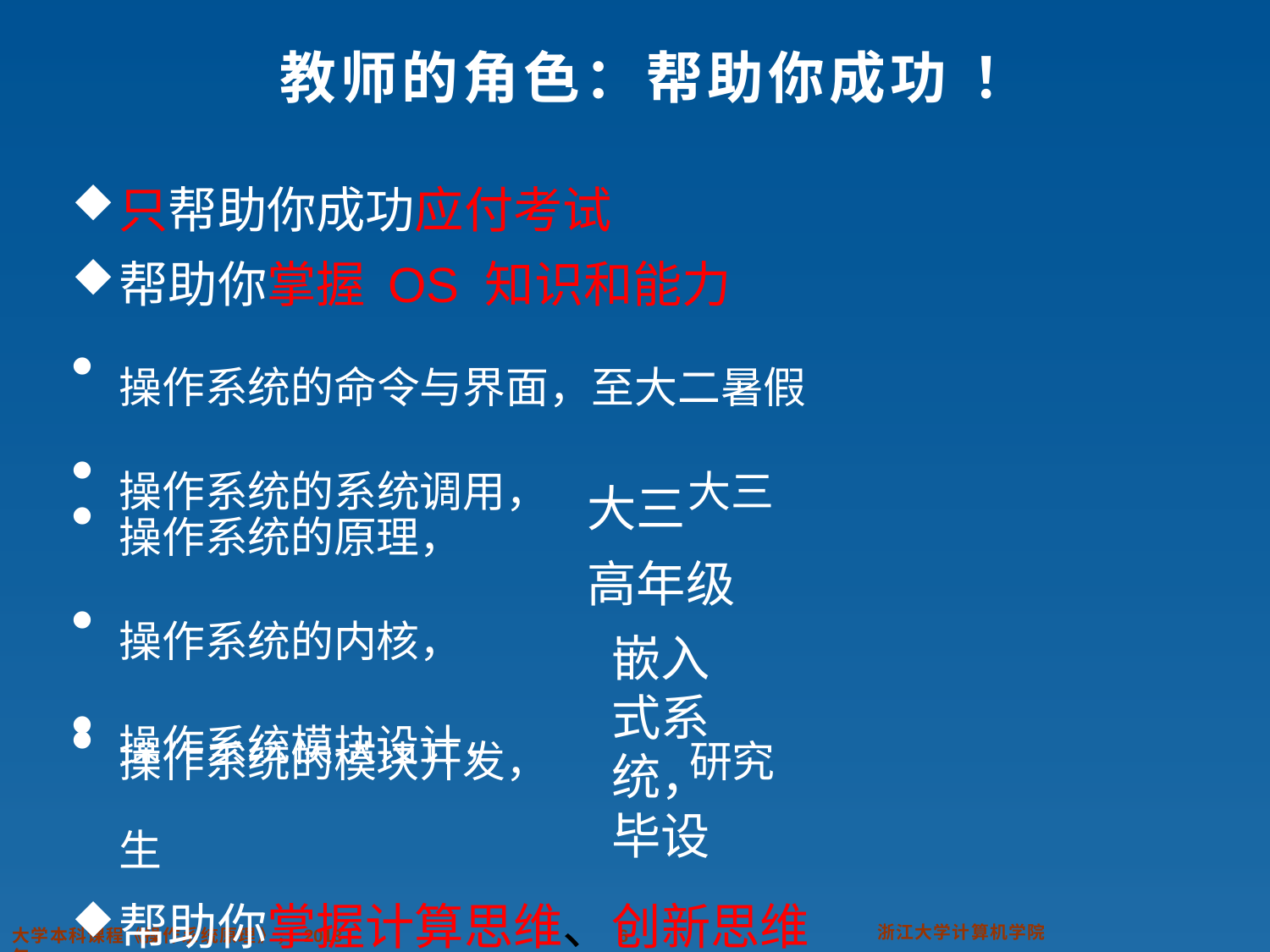

# 教师的角色：帮助你成功	！
只帮助你成功应付考试
帮助你掌握 OS 知识和能力
操作系统的命令与界面，至大二暑假
操作系统的系统调用，	大三
大三 高年级
嵌入式系统，毕设
操作系统的原理，
操作系统的内核，
操作系统模块设计，
操作系统的模块开发，	研究生
帮助你掌握计算思维、创新思维
浙江大学计算机学院
大学本科课程《操作系统原理》， 2013 年
6